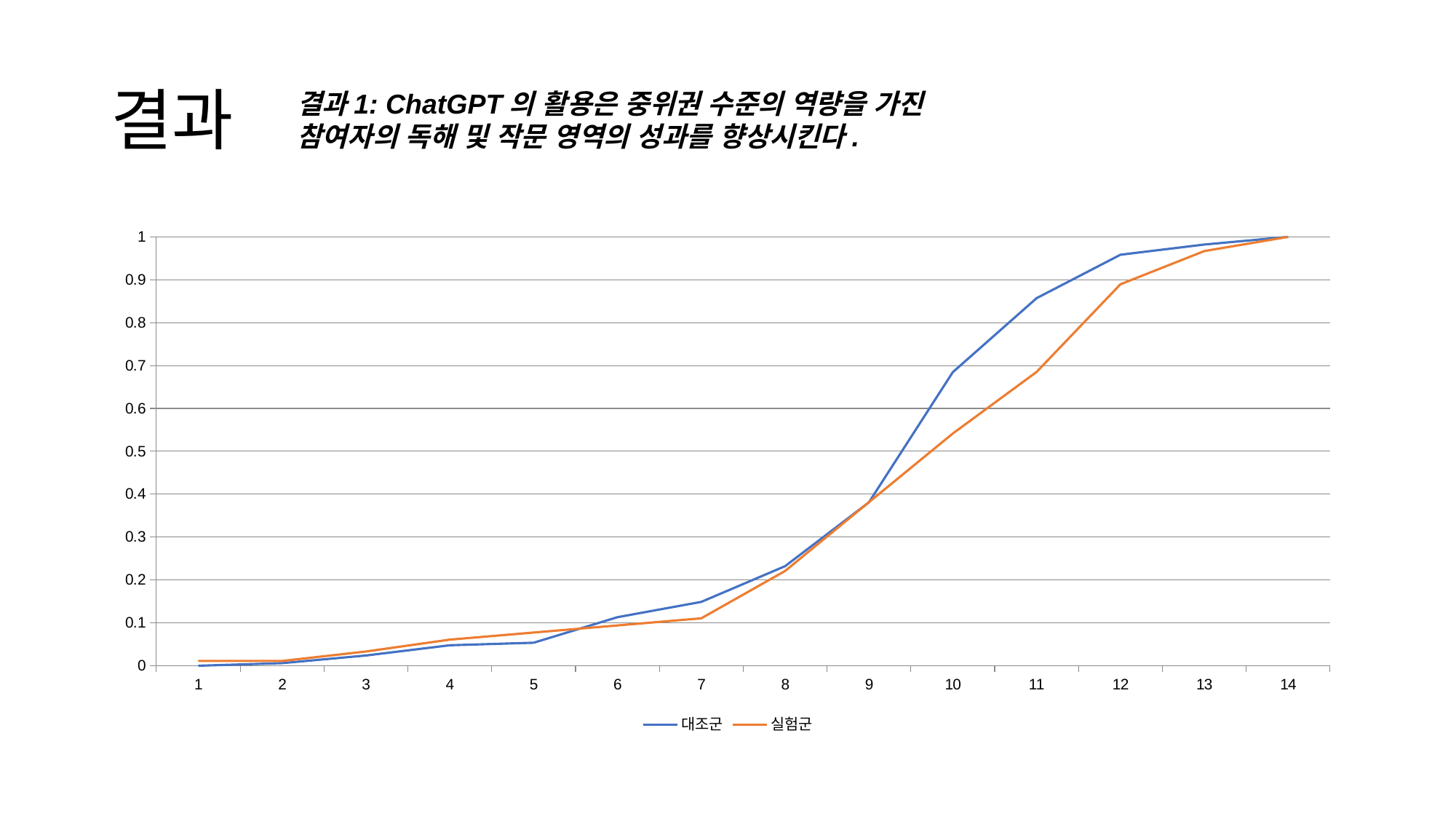

# 결과
결과1: ChatGPT의 활용은 중위권 수준의 역량을 가진 참여자의 독해 및 작문 영역의 성과를 향상시킨다.

### Chart

| Category |  |  |
|---|---|---|
| 1 | 0.0 | 0.011049724 |
| 2 | 0.005952381 | 0.011049724 |
| 3 | 0.023809524 | 0.033149171 |
| 4 | 0.047619048 | 0.060773481 |
| 5 | 0.053571429 | 0.077348066 |
| 6 | 0.113095238 | 0.093922652 |
| 7 | 0.148809524 | 0.110497238 |
| 8 | 0.232142857 | 0.220994475 |
| 9 | 0.380952381 | 0.38121547 |
| 10 | 0.68452381 | 0.541436464 |
| 11 | 0.857142857 | 0.685082873 |
| 12 | 0.958333333 | 0.889502762 |
| 13 | 0.982142857 | 0.966850829 |
| 14 | 1.0 | 1.0 |